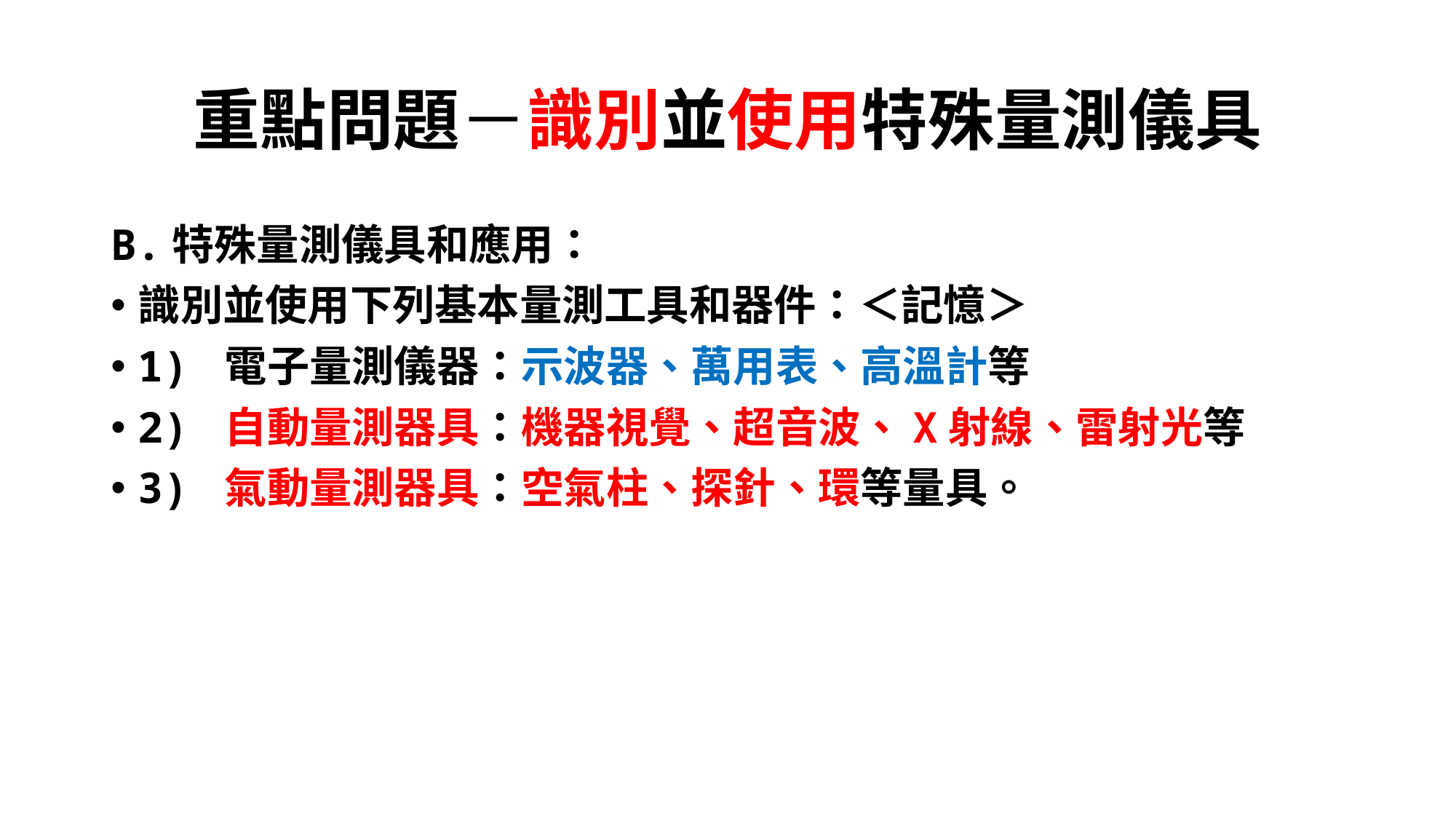

# 重點問題－識別並使用特殊量測儀具
B.特殊量測儀具和應用：
識別並使用下列基本量測工具和器件：＜記憶＞
1) 電子量測儀器：示波器、萬用表、高溫計等
2) 自動量測器具：機器視覺、超音波、X射線、雷射光等
3) 氣動量測器具：空氣柱、探針、環等量具。